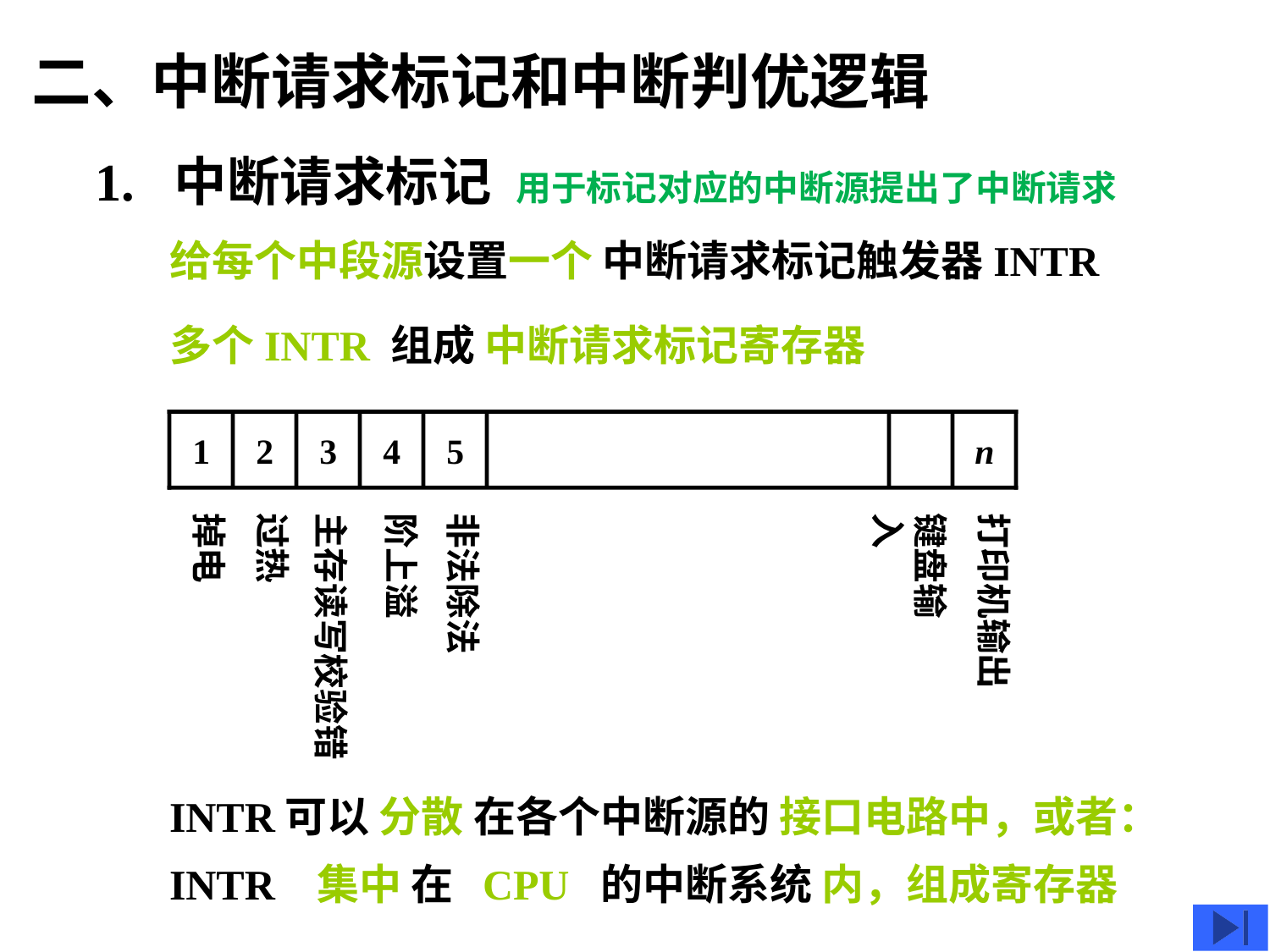

二、中断请求标记和中断判优逻辑
1.  中断请求标记  用于标记对应的中断源提出了中断请求
给每个中段源设置一个 中断请求标记触发器INTR
多个INTR 组成 中断请求标记寄存器

1
2
3
4
5
n

掉电
过热
主存读写校验错
阶上溢
非法除法
键盘输入
打印机输出
INTR可以 分散 在各个中断源的 接口电路中，或者：
INTR   集中 在  CPU  的中断系统 内，组成寄存器